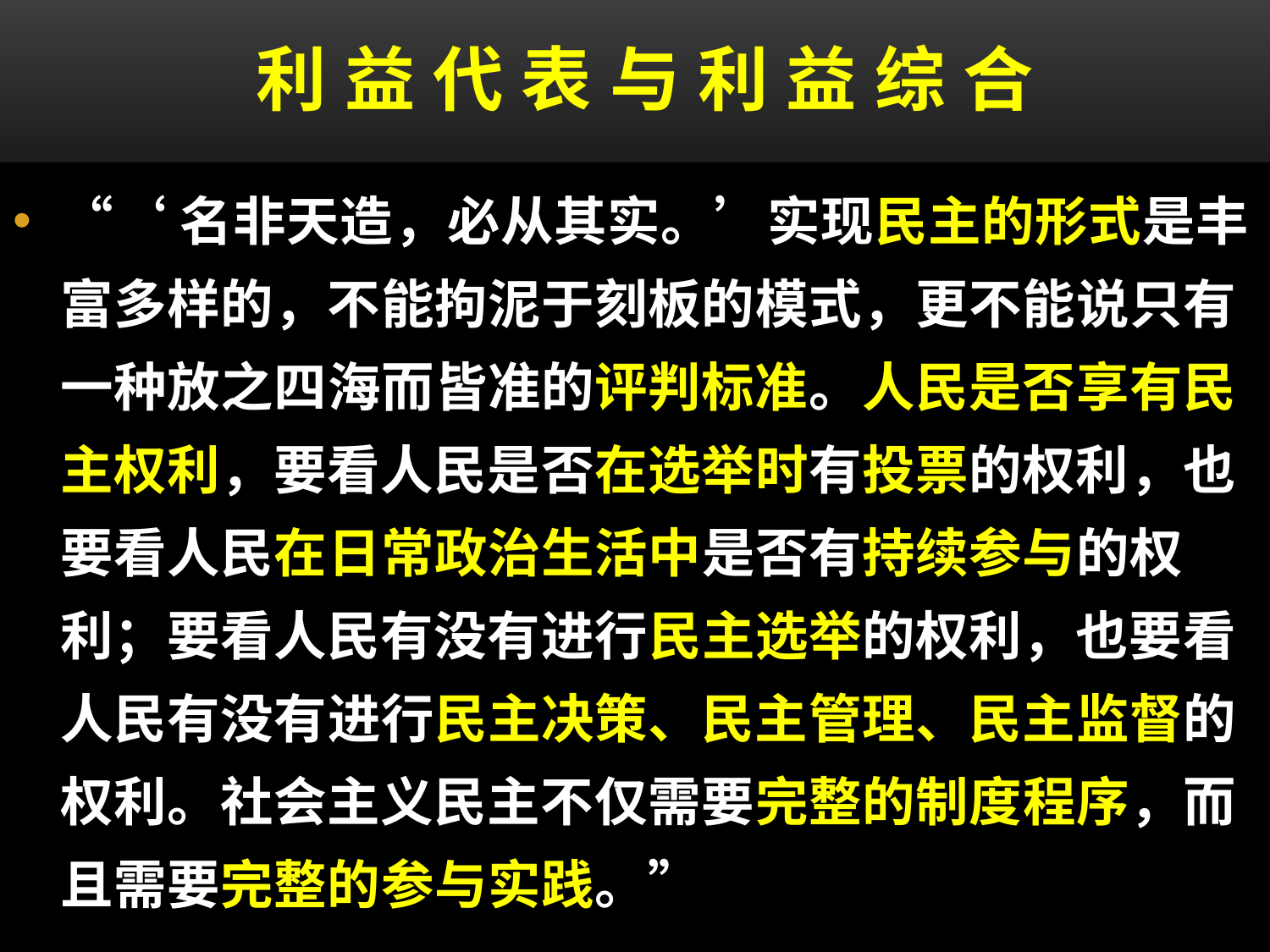

# 利 益 代 表 与 利 益 综 合
一党能否长期执政，取决于它能否适应社会分层多元化的利益表达和利益综合需求。
“‘名非天造，必从其实。’实现民主的形式是丰富多样的，不能拘泥于刻板的模式，更不能说只有一种放之四海而皆准的评判标准。人民是否享有民主权利，要看人民是否在选举时有投票的权利，也要看人民在日常政治生活中是否有持续参与的权利；要看人民有没有进行民主选举的权利，也要看人民有没有进行民主决策、民主管理、民主监督的权利。社会主义民主不仅需要完整的制度程序，而且需要完整的参与实践。”
政党制度建设  与  执政党建设
多 党 合 作 和 政 治 协 商
“新民主主义的议事精神不在于最后的表决，主要是在于事前的协商和反复的讨论。”      ——周恩来
习近平
《在庆祝中国人民政治协商会议成立65周年大会上的讲话》（2014年9月21日）